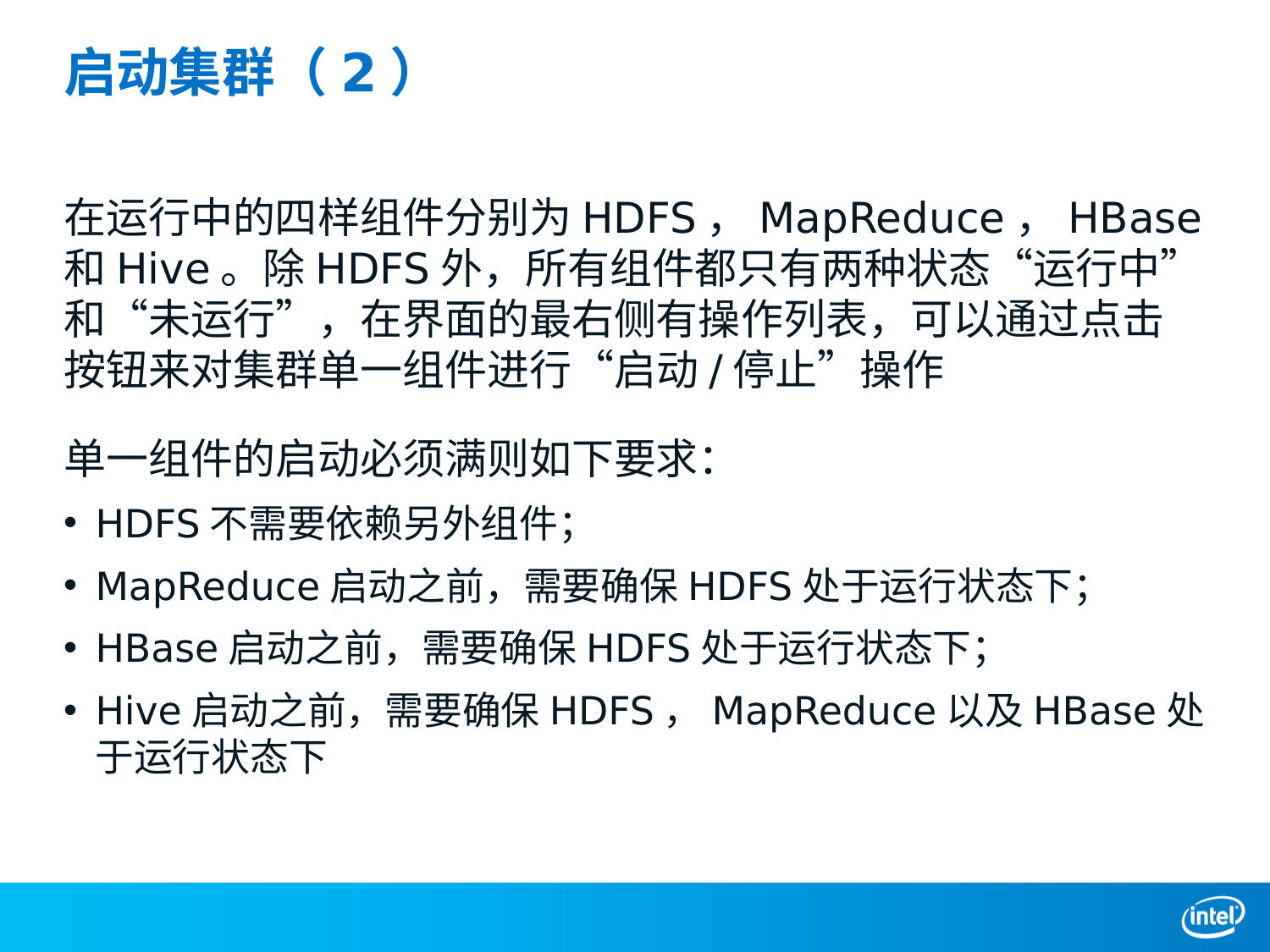

# 启动集群（2）
在运行中的四样组件分别为HDFS，MapReduce，HBase和Hive。除HDFS外，所有组件都只有两种状态“运行中”和“未运行”，在界面的最右侧有操作列表，可以通过点击按钮来对集群单一组件进行“启动/停止”操作
单一组件的启动必须满则如下要求：
HDFS不需要依赖另外组件；
MapReduce启动之前，需要确保HDFS处于运行状态下；
HBase启动之前，需要确保HDFS处于运行状态下；
Hive启动之前，需要确保HDFS，MapReduce以及HBase处于运行状态下